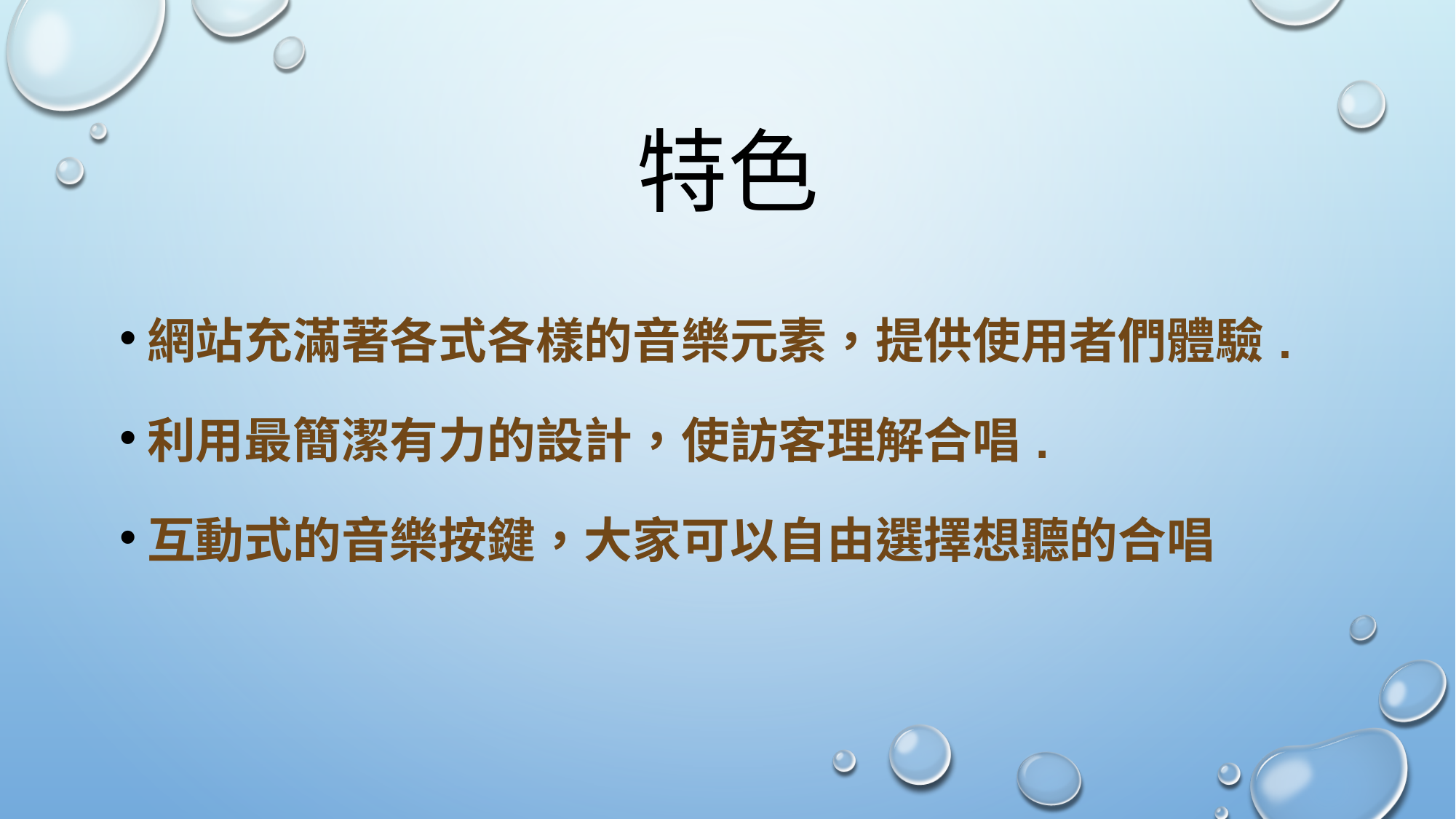

# 特色
網站充滿著各式各樣的音樂元素，提供使用者們體驗.
利用最簡潔有力的設計，使訪客理解合唱.
互動式的音樂按鍵，大家可以自由選擇想聽的合唱